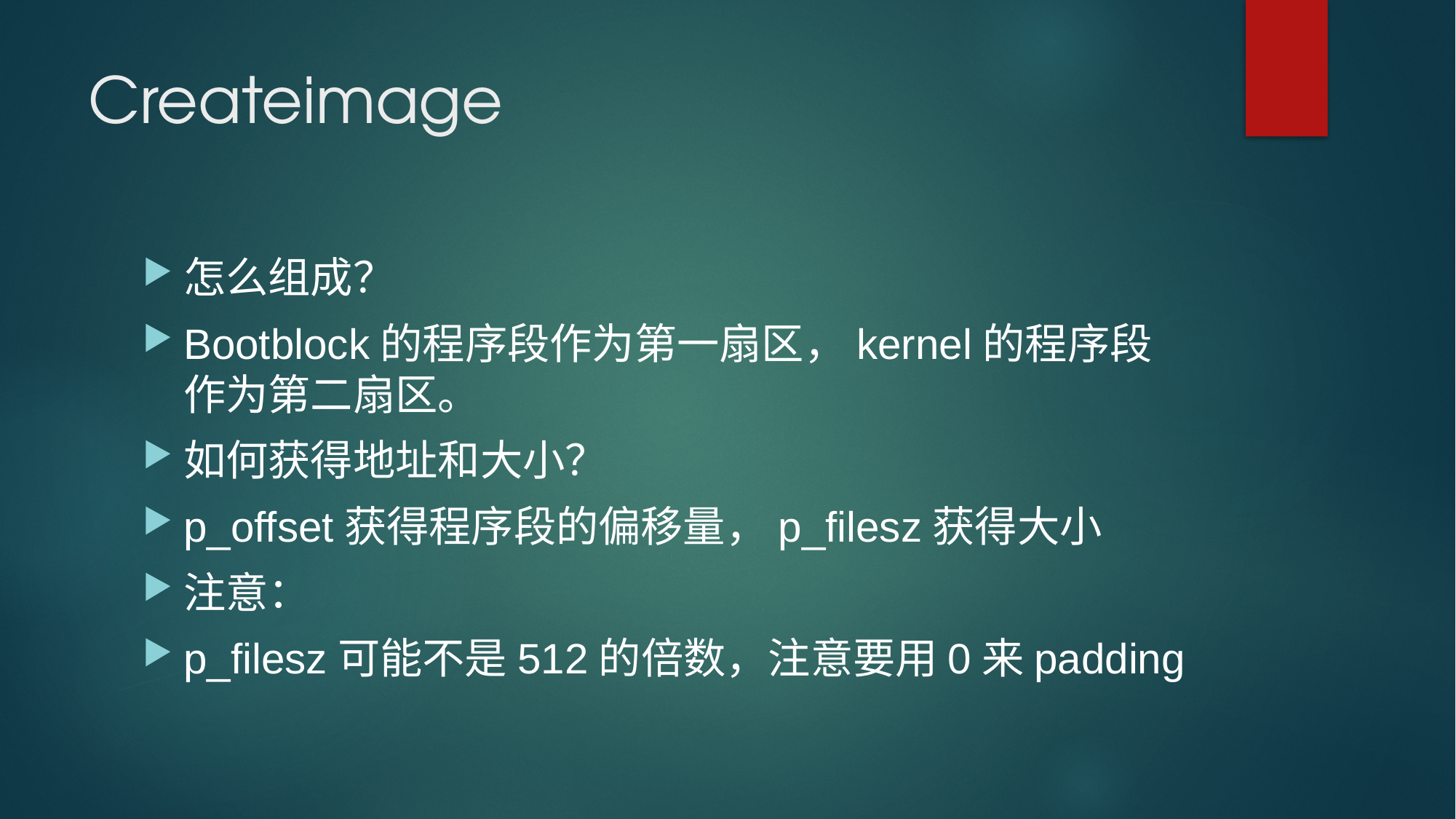

# Createimage
怎么组成？
Bootblock的程序段作为第一扇区，kernel的程序段作为第二扇区。
如何获得地址和大小？
p_offset获得程序段的偏移量，p_filesz获得大小
注意：
p_filesz可能不是512的倍数，注意要用0来padding